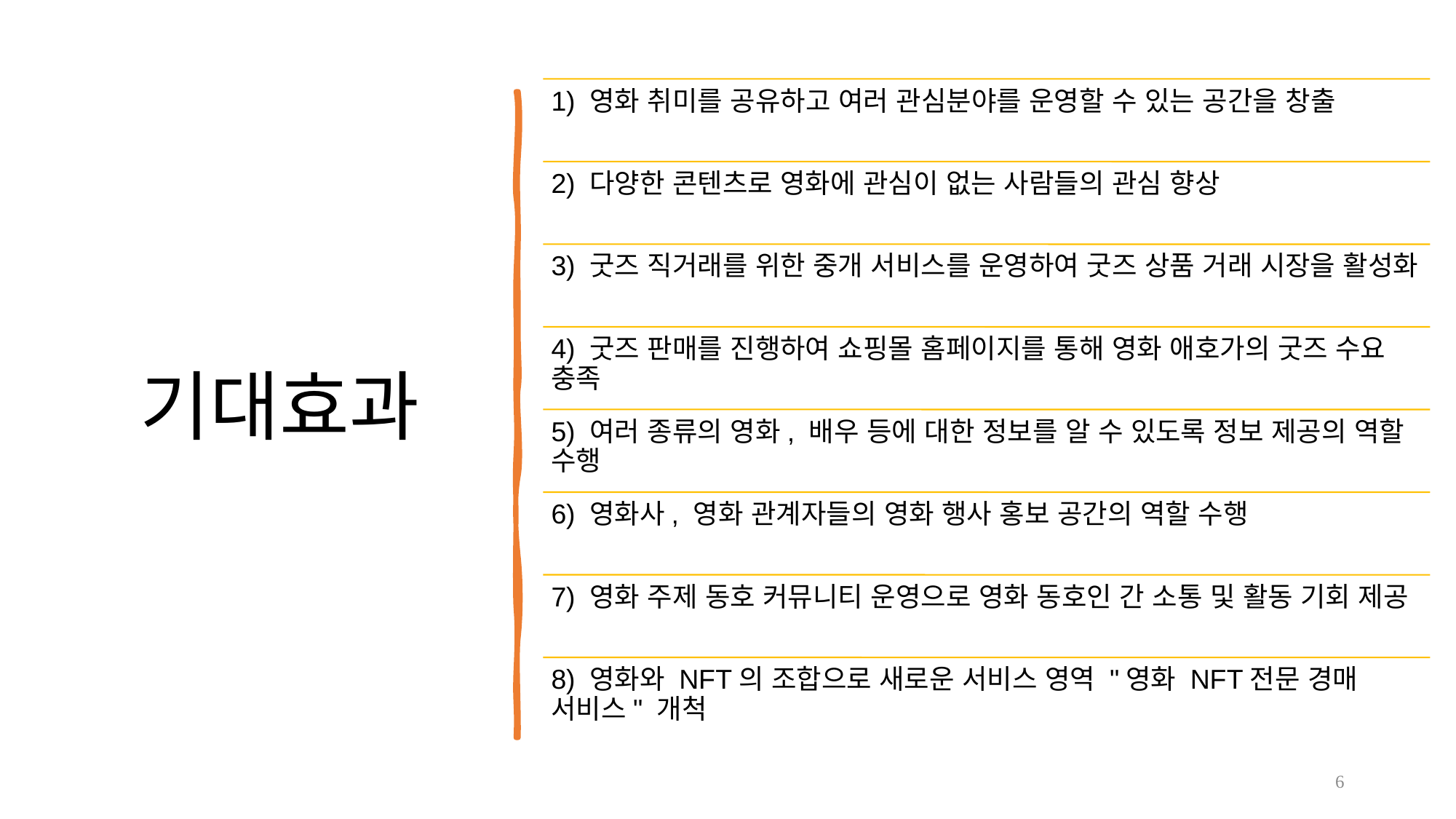

# 기대효과
1) 영화 취미를 공유하고 여러 관심분야를 운영할 수 있는 공간을 창출
2) 다양한 콘텐츠로 영화에 관심이 없는 사람들의 관심 향상
3) 굿즈 직거래를 위한 중개 서비스를 운영하여 굿즈 상품 거래 시장을 활성화
4) 굿즈 판매를 진행하여 쇼핑몰 홈페이지를 통해 영화 애호가의 굿즈 수요 충족
5) 여러 종류의 영화, 배우 등에 대한 정보를 알 수 있도록 정보 제공의 역할 수행
6) 영화사, 영화 관계자들의 영화 행사 홍보 공간의 역할 수행
7) 영화 주제 동호 커뮤니티 운영으로 영화 동호인 간 소통 및 활동 기회 제공
8) 영화와 NFT의 조합으로 새로운 서비스 영역 "영화 NFT전문 경매 서비스" 개척

6